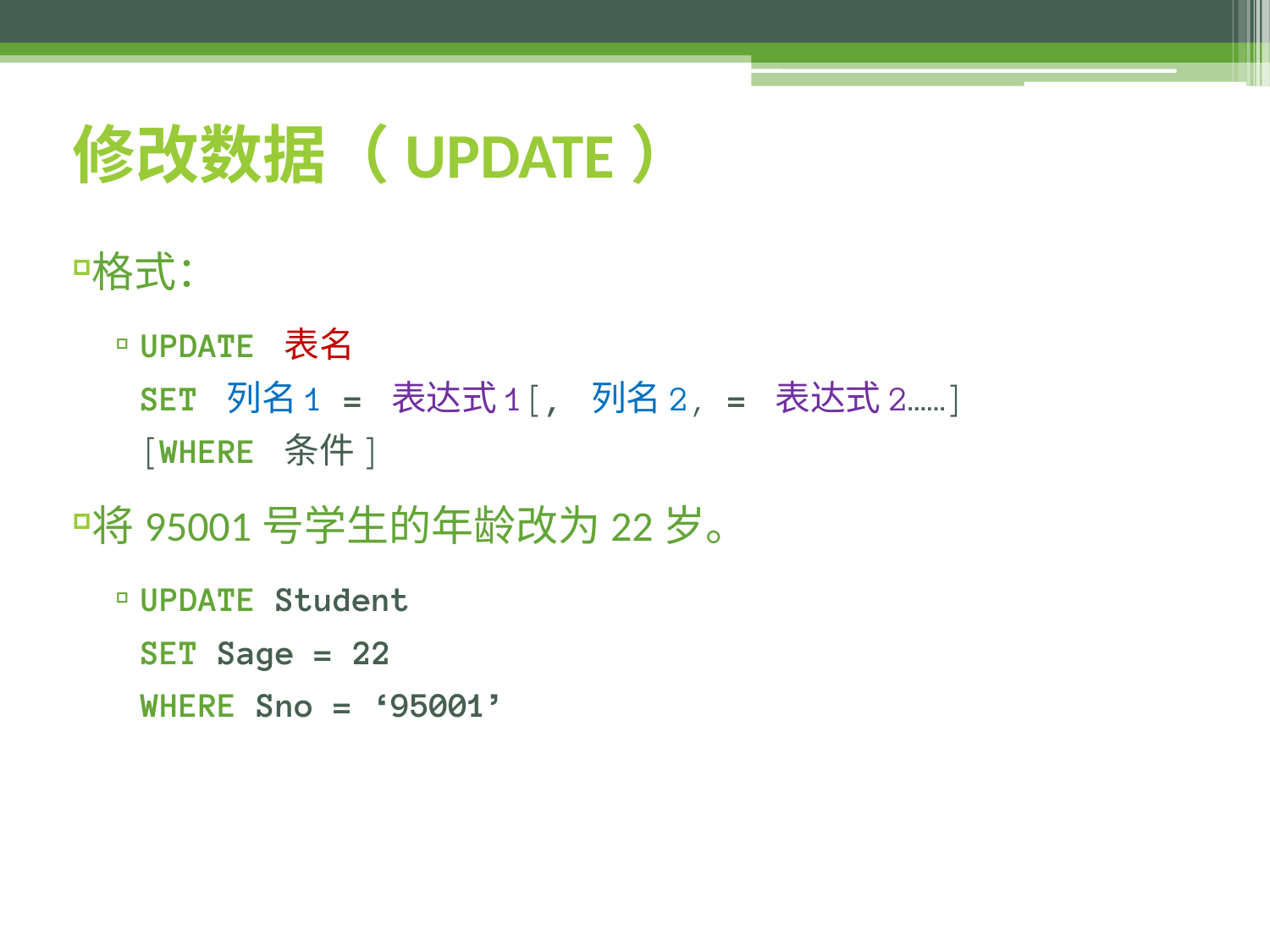

# 修改数据（UPDATE）
格式：
UPDATE 表名
SET 列名1 = 表达式1[, 列名2, = 表达式2……]
[WHERE 条件]
将95001号学生的年龄改为22岁。
UPDATE Student
SET Sage = 22
WHERE Sno = ‘95001’